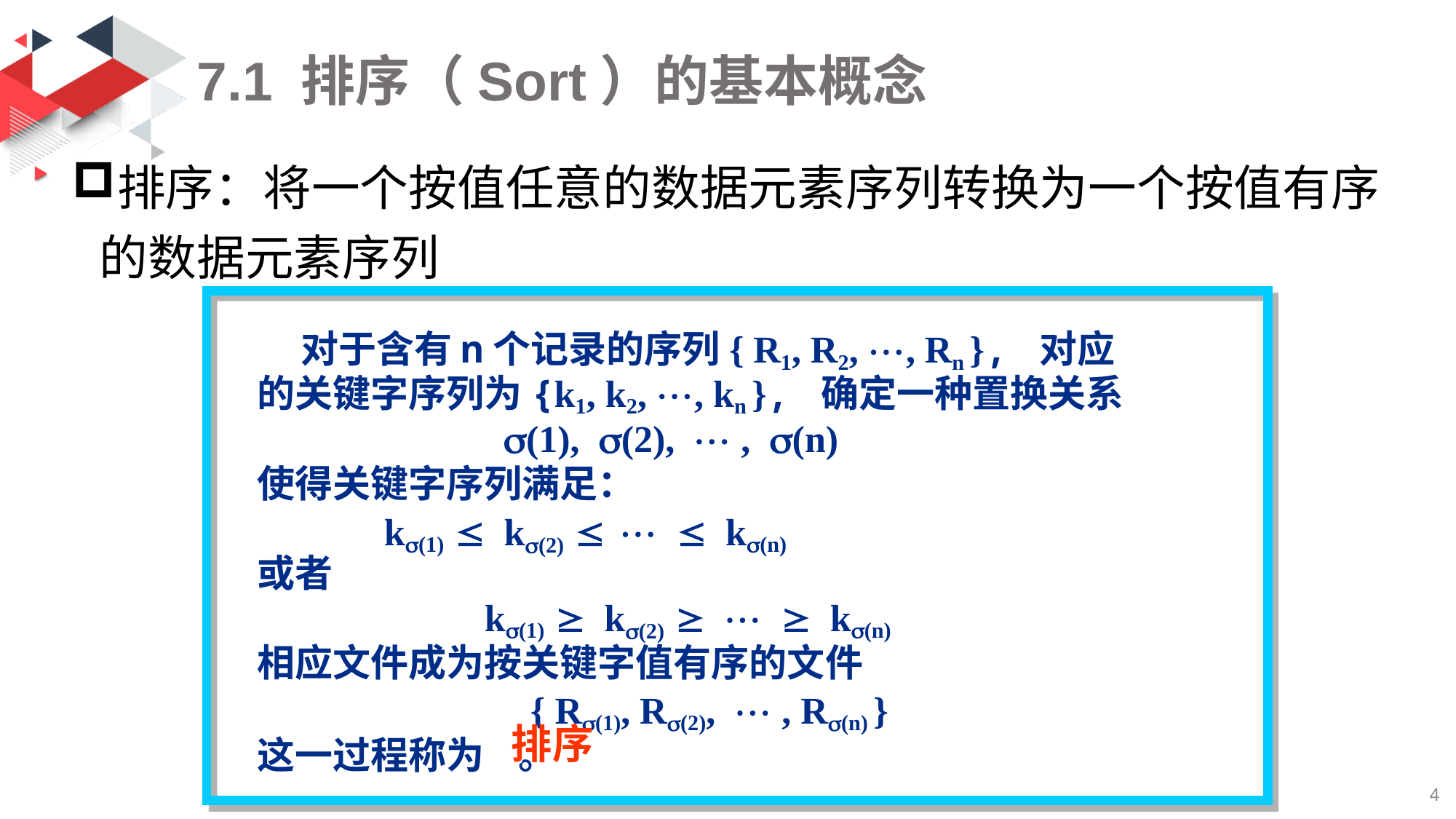

# 7.1 排序（Sort）的基本概念
排序：将一个按值任意的数据元素序列转换为一个按值有序的数据元素序列

    对于含有n个记录的序列{ R1, R2, …, Rn }, 对应
的关键字序列为{k1, k2, …, kn }, 确定一种置换关系
                          σ(1),  σ(2),  … ,  σ(n)
使得关键字序列满足：
            kσ(1)  ≤  kσ(2)  ≤  …  ≤  kσ(n)
或者
                        kσ(1)  ≥  kσ(2)  ≥  …  ≥  kσ(n)
相应文件成为按关键字值有序的文件
            { Rσ(1), Rσ(2),  … , Rσ(n) }
这一过程称为    。
排序
4